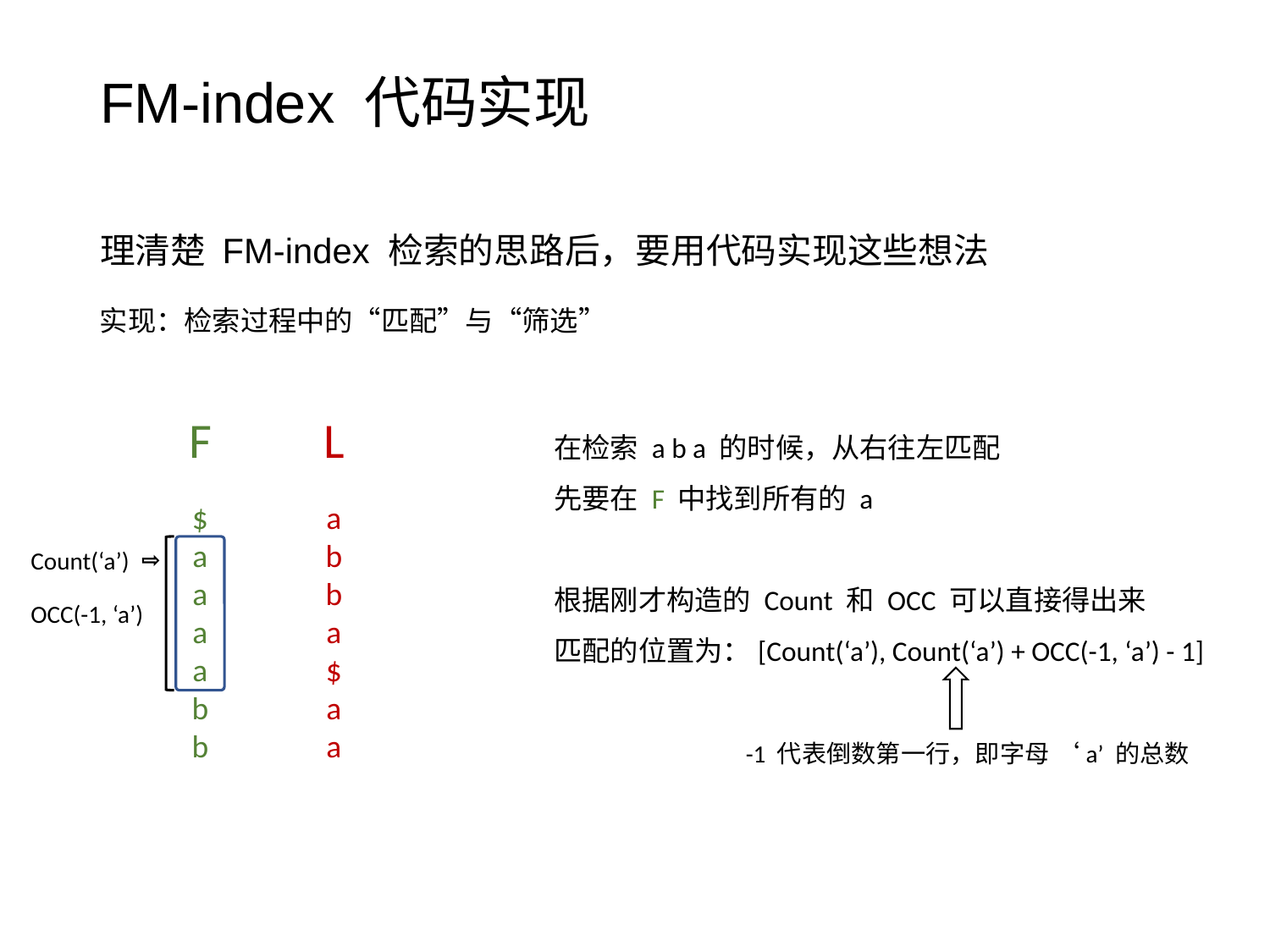

# FM-index 代码实现
理清楚 FM-index 检索的思路后，要用代码实现这些想法
实现：检索过程中的“匹配”与“筛选”
L

a
b
b
a
$
a
a
F

$
a
a
a
a
b
b
在检索 a b a 的时候，从右往左匹配
先要在 F 中找到所有的 a

根据刚才构造的 Count 和 OCC 可以直接得出来
匹配的位置为：[Count(‘a’), Count(‘a’) + OCC(-1, ‘a’) - 1]

Count(‘a’)

OCC(-1, ‘a’)

-1 代表倒数第一行，即字母 ‘a’ 的总数